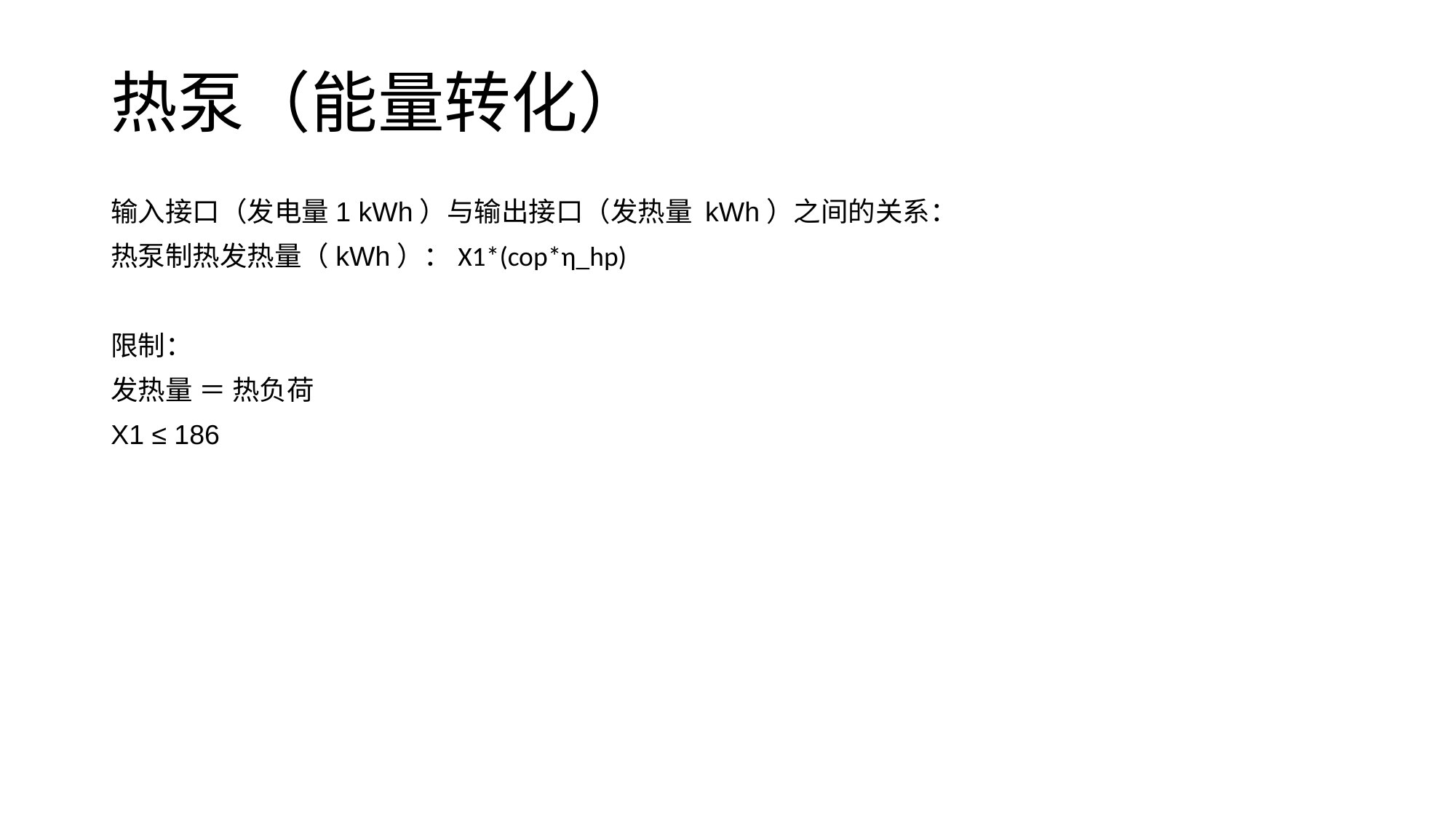

# 热泵（能量转化）
输入接口（发电量1 kWh）与输出接口（发热量 kWh）之间的关系：
热泵制热发热量（kWh）：X1*(cop*η_hp)

限制：
发热量 ＝ 热负荷
X1 ≤ 186